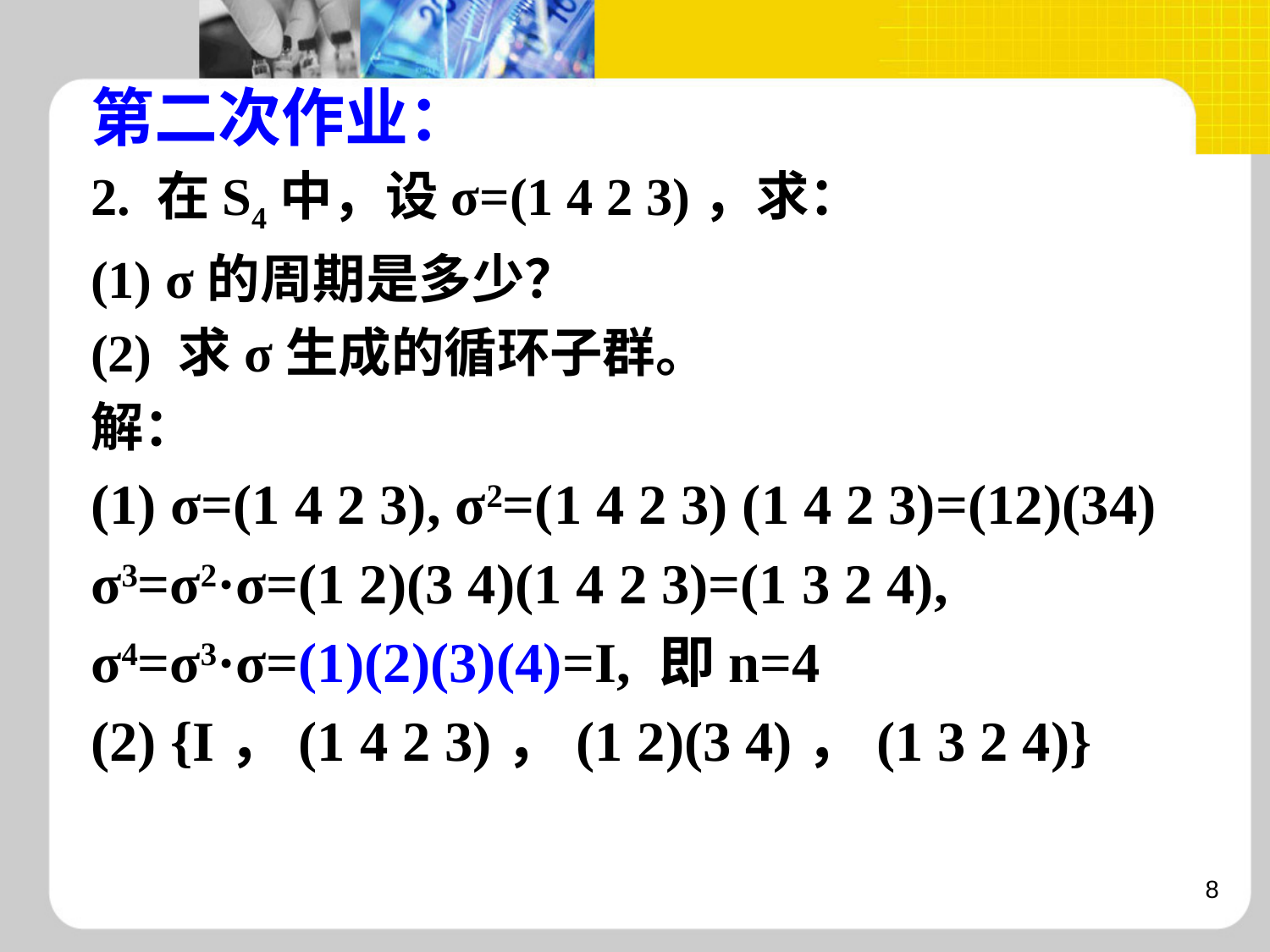

# 第二次作业：
2. 在S4中，设σ=(1 4 2 3)，求：
(1) σ的周期是多少？
(2) 求σ生成的循环子群。
解：
(1) σ=(1 4 2 3), σ2=(1 4 2 3) (1 4 2 3)=(12)(34)
σ3=σ2·σ=(1 2)(3 4)(1 4 2 3)=(1 3 2 4),
σ4=σ3·σ=(1)(2)(3)(4)=I, 即n=4
(2) {I，(1 4 2 3)，(1 2)(3 4)，(1 3 2 4)}

8